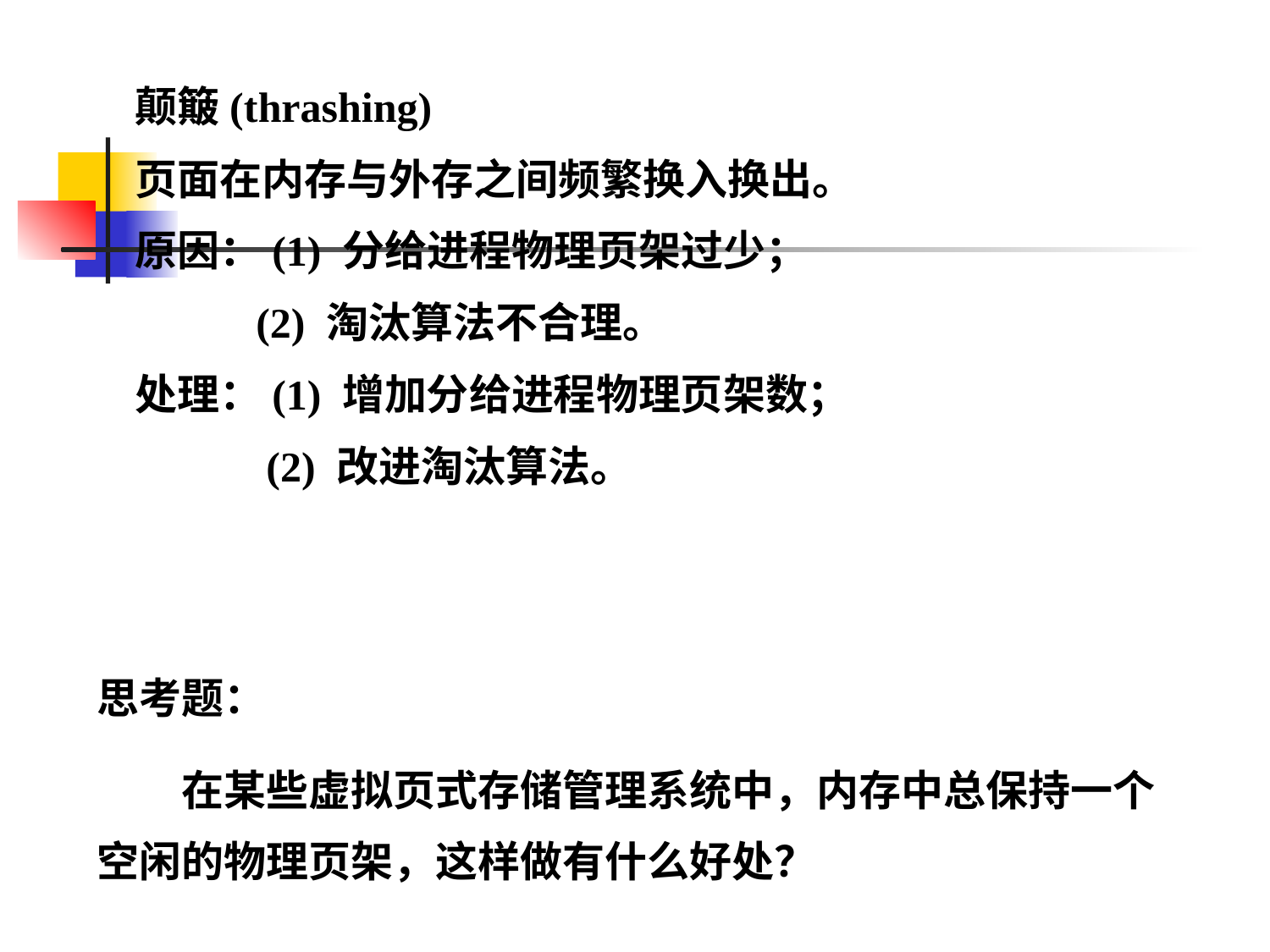

颠簸(thrashing)
    页面在内存与外存之间频繁换入换出。
    原因：(1) 分给进程物理页架过少；
                (2) 淘汰算法不合理。
    处理：(1) 增加分给进程物理页架数；
　　　　(2) 改进淘汰算法。
思考题：
　　在某些虚拟页式存储管理系统中，内存中总保持一个空闲的物理页架，这样做有什么好处？